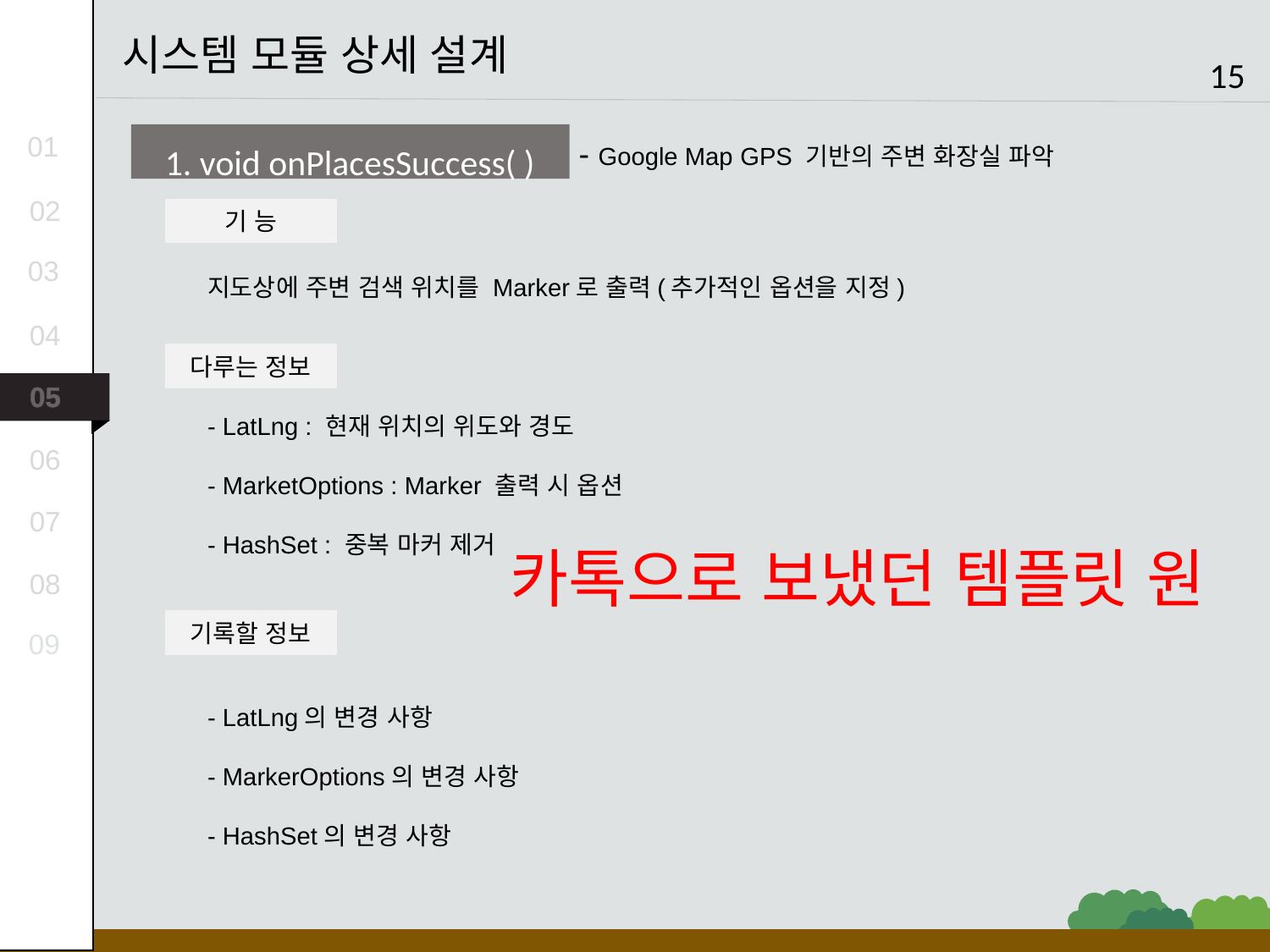

시스템 모듈 상세 설계
15
1. void onPlacesSuccess( )

- Google Map GPS 기반의 주변 화장실 파악
기 능
지도상에 주변 검색 위치를 Marker로 출력(추가적인 옵션을 지정)
다루는 정보
- LatLng : 현재 위치의 위도와 경도
- MarketOptions : Marker 출력 시 옵션
- HashSet : 중복 마커 제거
기록할 정보
- LatLng의 변경 사항
- MarkerOptions의 변경 사항
- HashSet의 변경 사항
01
02
03

04
05

06
07
카톡으로 보냈던 템플릿 원
08
09